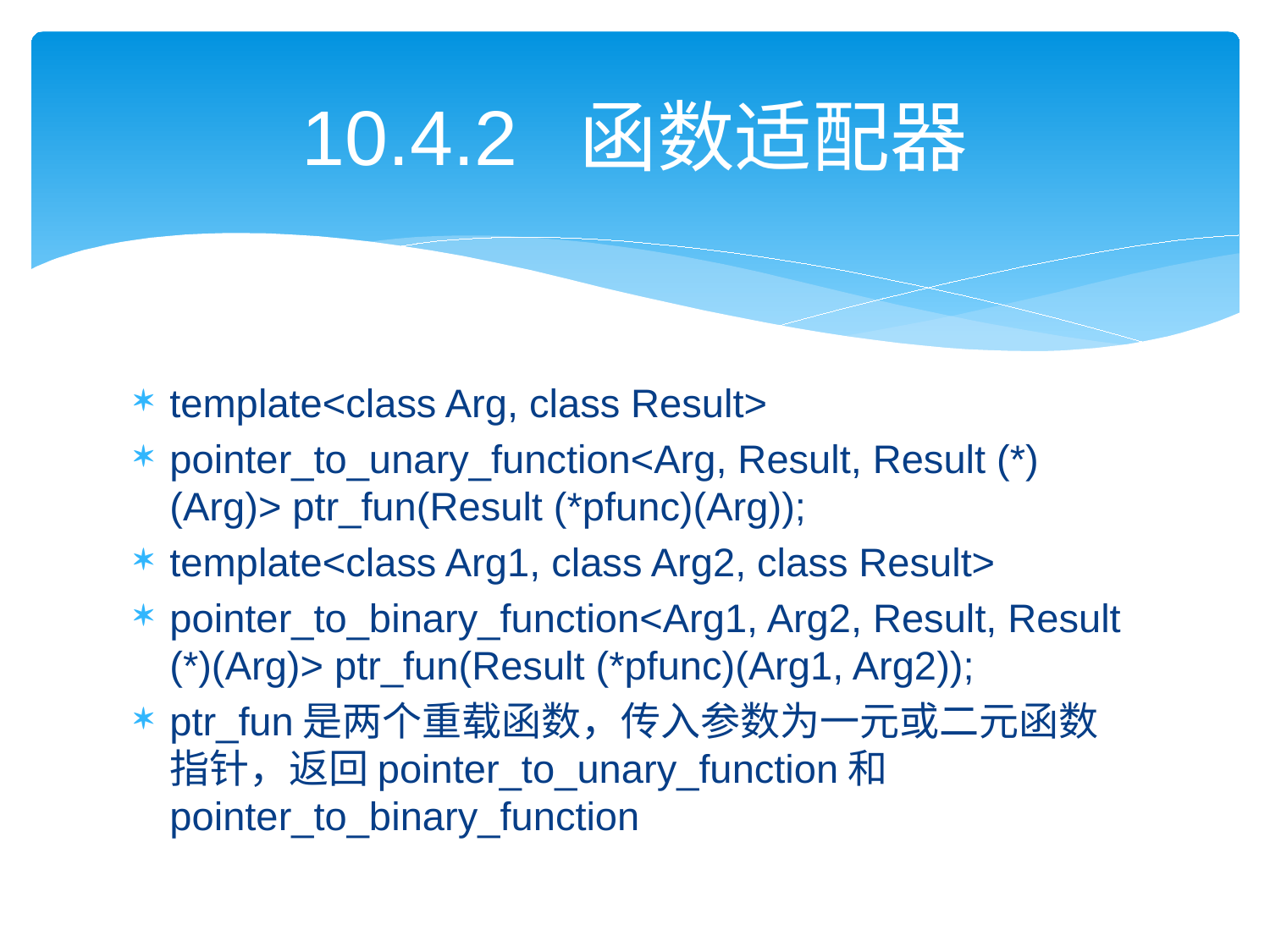

# 10.4.2  函数适配器
template<class Arg, class Result>
pointer_to_unary_function<Arg, Result, Result (*)(Arg)> ptr_fun(Result (*pfunc)(Arg));
template<class Arg1, class Arg2, class Result>
pointer_to_binary_function<Arg1, Arg2, Result, Result (*)(Arg)> ptr_fun(Result (*pfunc)(Arg1, Arg2));
ptr_fun是两个重载函数，传入参数为一元或二元函数指针，返回pointer_to_unary_function和pointer_to_binary_function